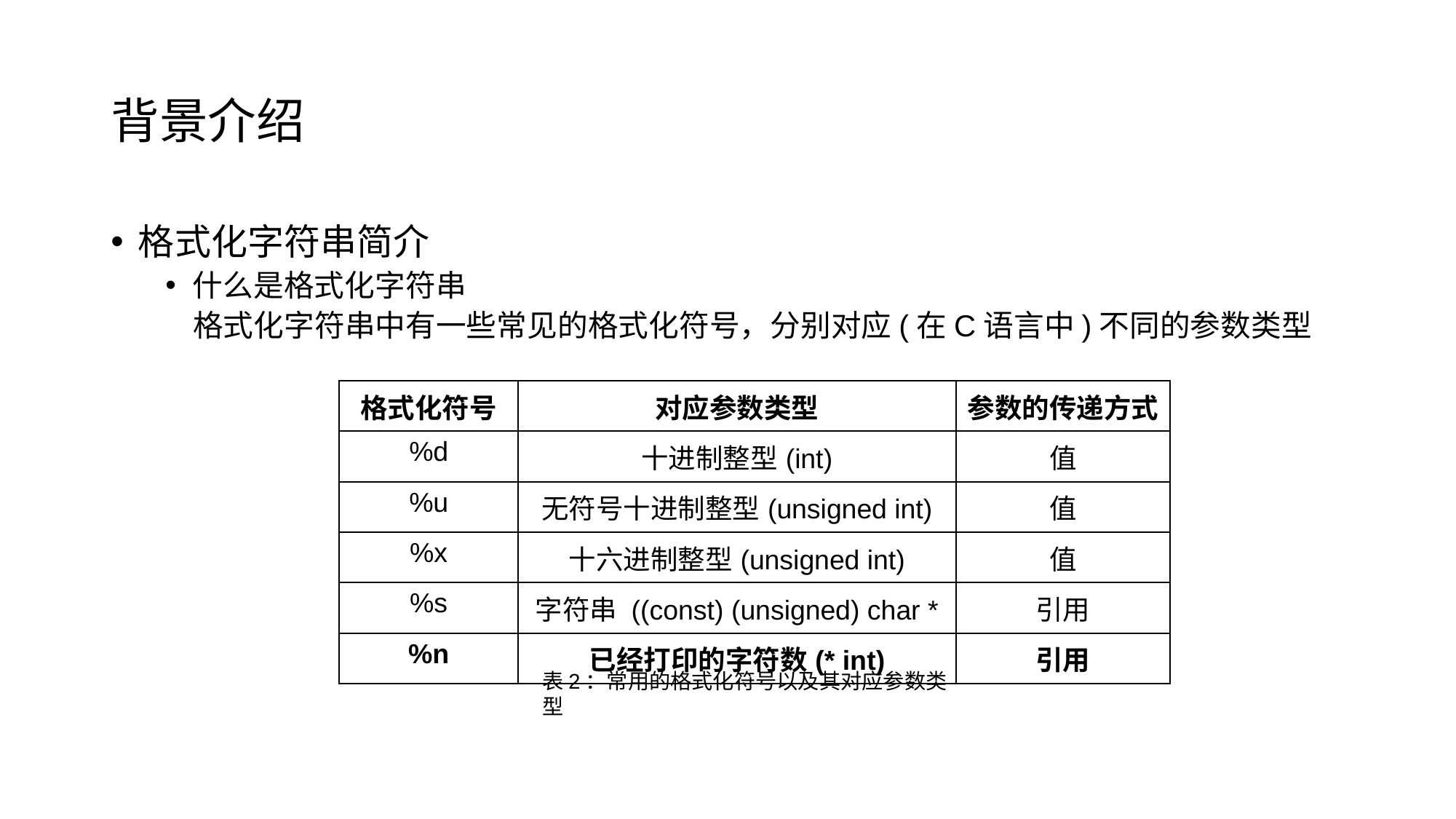

# 背景介绍
格式化字符串简介
什么是格式化字符串
   格式化字符串中有一些常见的格式化符号，分别对应(在C语言中)不同的参数类型
| 格式化符号 | 对应参数类型 | 参数的传递方式 |
| --- | --- | --- |
| %d | 十进制整型(int) | 值 |
| %u | 无符号十进制整型(unsigned int) | 值 |
| %x | 十六进制整型(unsigned int) | 值 |
| %s | 字符串 ((const) (unsigned) char \* | 引用 |
| %n | 已经打印的字符数(\* int) | 引用 |
表2：常用的格式化符号以及其对应参数类型